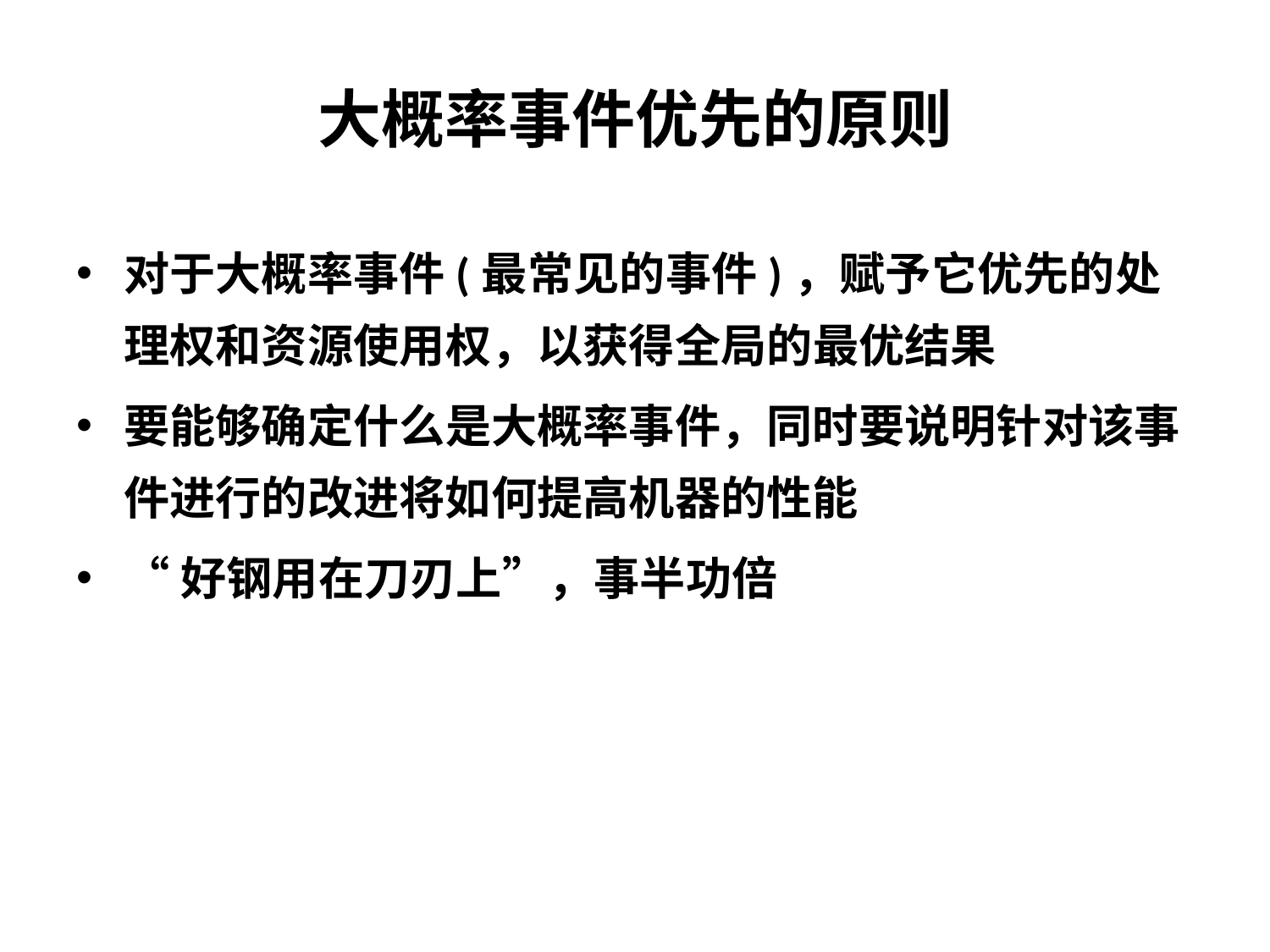

大概率事件优先的原则
对于大概率事件(最常见的事件)，赋予它优先的处理权和资源使用权，以获得全局的最优结果
要能够确定什么是大概率事件，同时要说明针对该事件进行的改进将如何提高机器的性能
“好钢用在刀刃上”，事半功倍